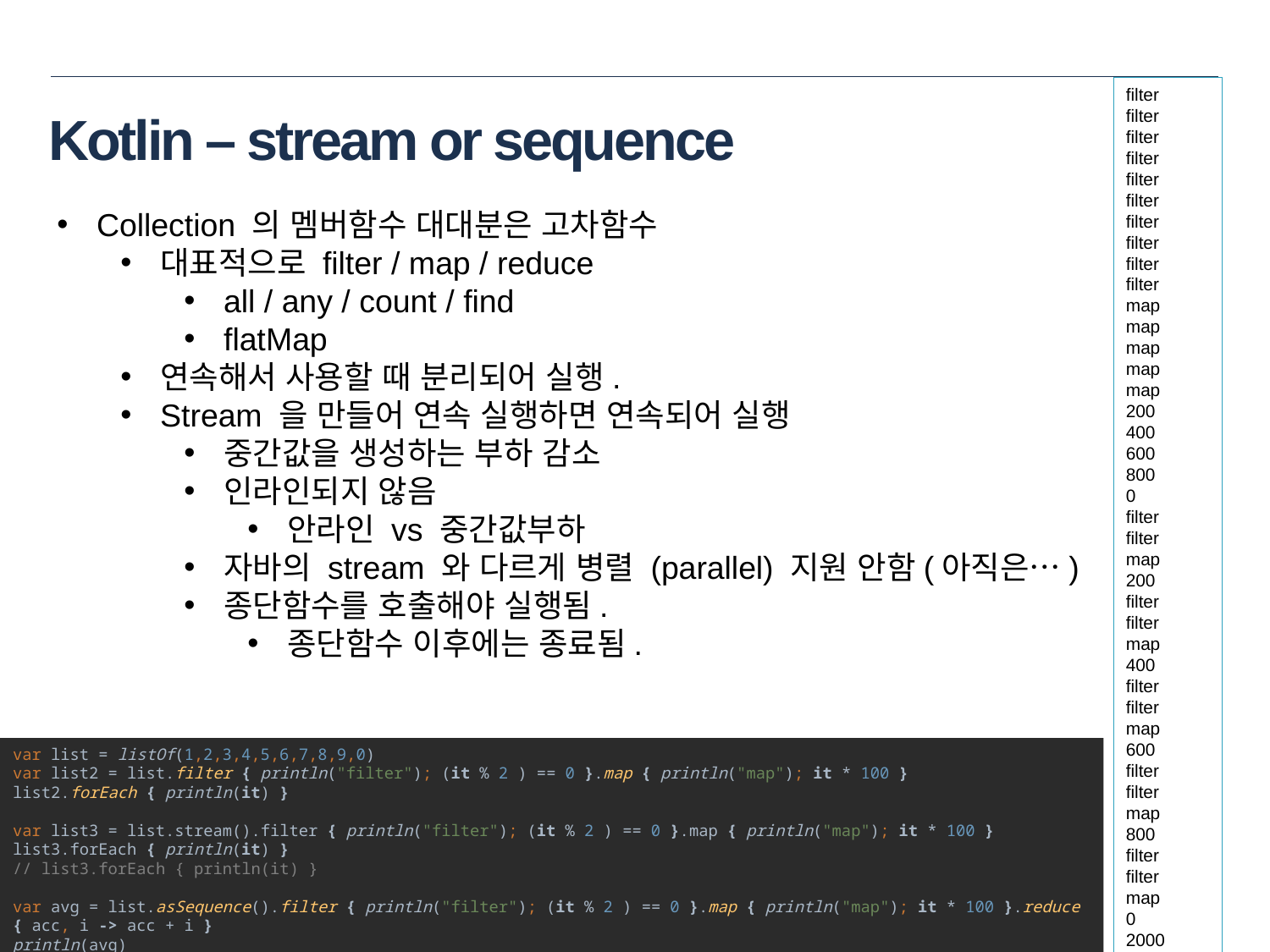

filter
filter
filter
filter
filter
filter
filter
filter
filter
filter
map
map
map
map
map
200
400
600
800
0
filter
filter
map
200
filter
filter
map
400
filter
filter
map
600
filter
filter
map
800
filter
filter
map
0
2000
# Kotlin – stream or sequence

Collection 의 멤버함수 대대분은 고차함수
대표적으로 filter / map / reduce
all / any / count / find
flatMap
연속해서 사용할 때 분리되어 실행.
Stream 을 만들어 연속 실행하면 연속되어 실행
중간값을 생성하는 부하 감소
인라인되지 않음
안라인 vs 중간값부하
자바의 stream 와 다르게 병렬 (parallel) 지원 안함(아직은…)
종단함수를 호출해야 실행됨.
종단함수 이후에는 종료됨.
var list = listOf(1,2,3,4,5,6,7,8,9,0)
var list2 = list.filter { println("filter"); (it % 2 ) == 0 }.map { println("map"); it * 100 }
list2.forEach { println(it) }
var list3 = list.stream().filter { println("filter"); (it % 2 ) == 0 }.map { println("map"); it * 100 }
list3.forEach { println(it) }
// list3.forEach { println(it) }
var avg = list.asSequence().filter { println("filter"); (it % 2 ) == 0 }.map { println("map"); it * 100 }.reduce { acc, i -> acc + i }
println(avg)